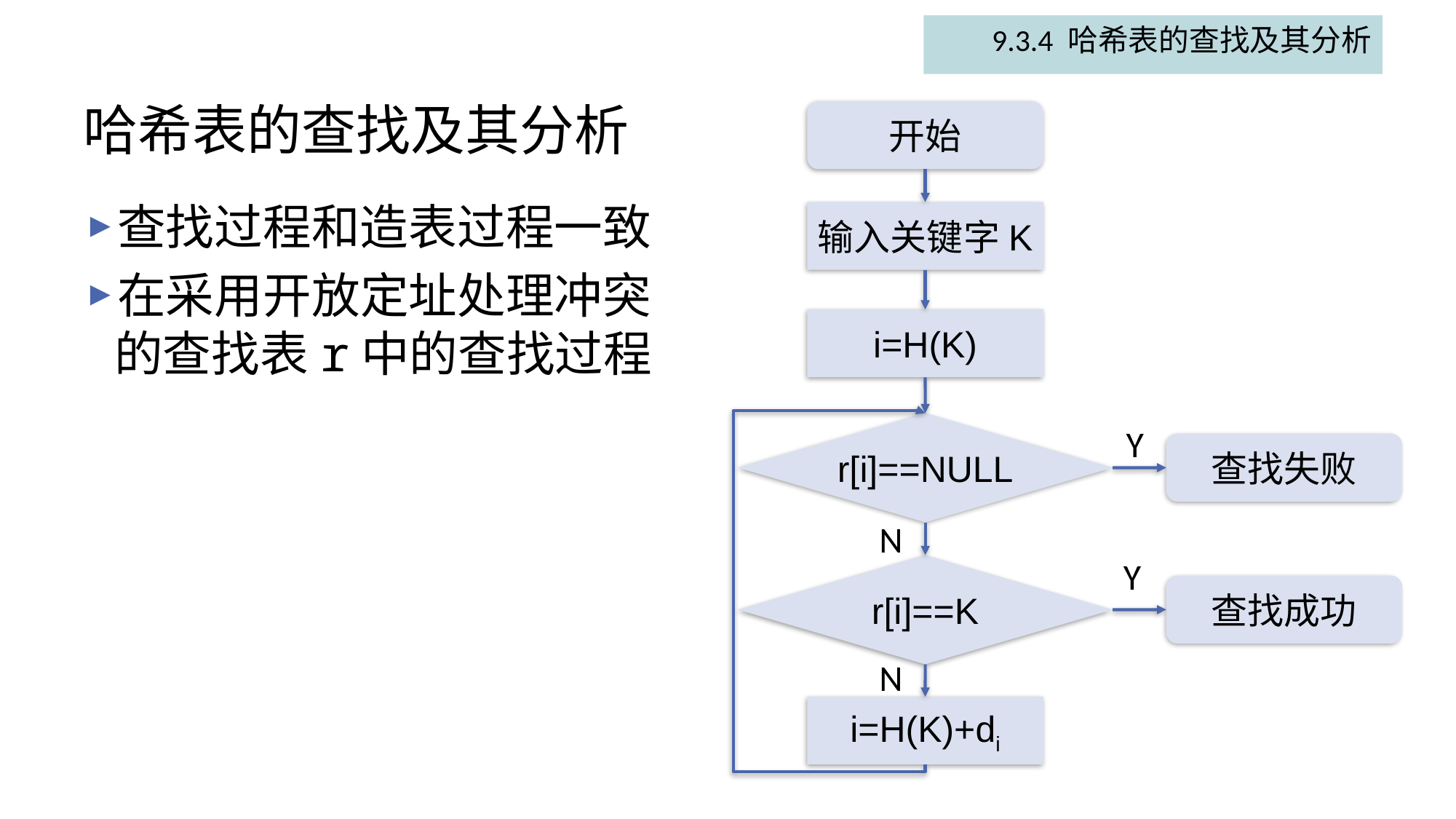

9.3.4 哈希表的查找及其分析
# 哈希表的查找及其分析
开始
查找过程和造表过程一致
在采用开放定址处理冲突的查找表r中的查找过程
输入关键字K
i=H(K)
r[i]==NULL
Y
查找失败
N
Y
r[i]==K
查找成功
N
i=H(K)+di